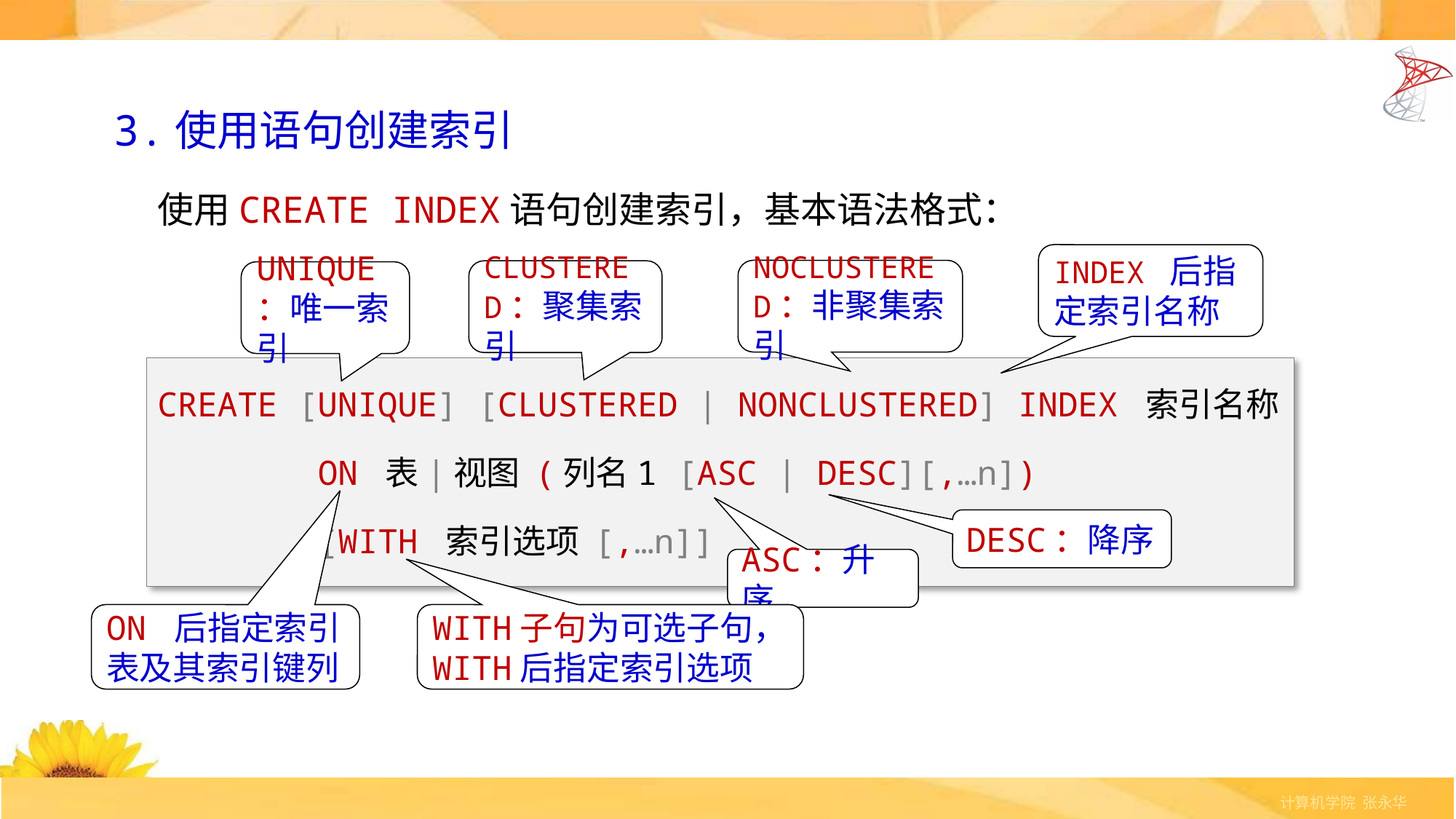

3.使用语句创建索引
使用CREATE INDEX语句创建索引，基本语法格式：
INDEX 后指定索引名称
NOCLUSTERED：非聚集索引
CLUSTERED：聚集索引
UNIQUE：唯一索引
CREATE [UNIQUE] [CLUSTERED | NONCLUSTERED] INDEX 索引名称
   ON 表|视图 (列名1 [ASC | DESC][,…n])
   [WITH 索引选项 [,…n]]
DESC：降序
ASC：升序
ON 后指定索引表及其索引键列
WITH子句为可选子句，WITH后指定索引选项